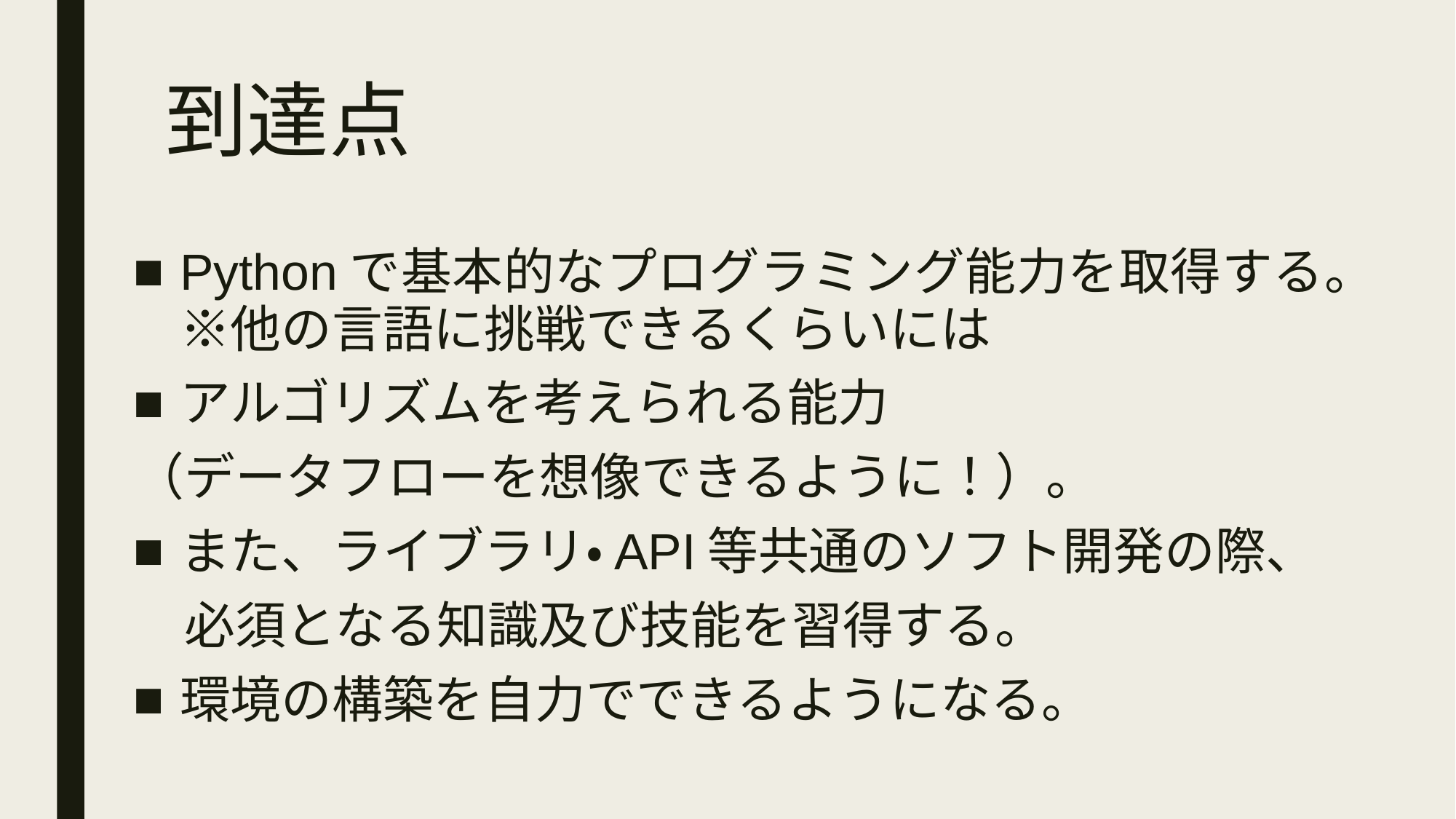

# 到達点
Pythonで基本的なプログラミング能力を取得する。※他の言語に挑戦できるくらいには
アルゴリズムを考えられる能力
（データフローを想像できるように！）。
また、ライブラリ・API等共通のソフト開発の際、
　必須となる知識及び技能を習得する。
環境の構築を自力でできるようになる。